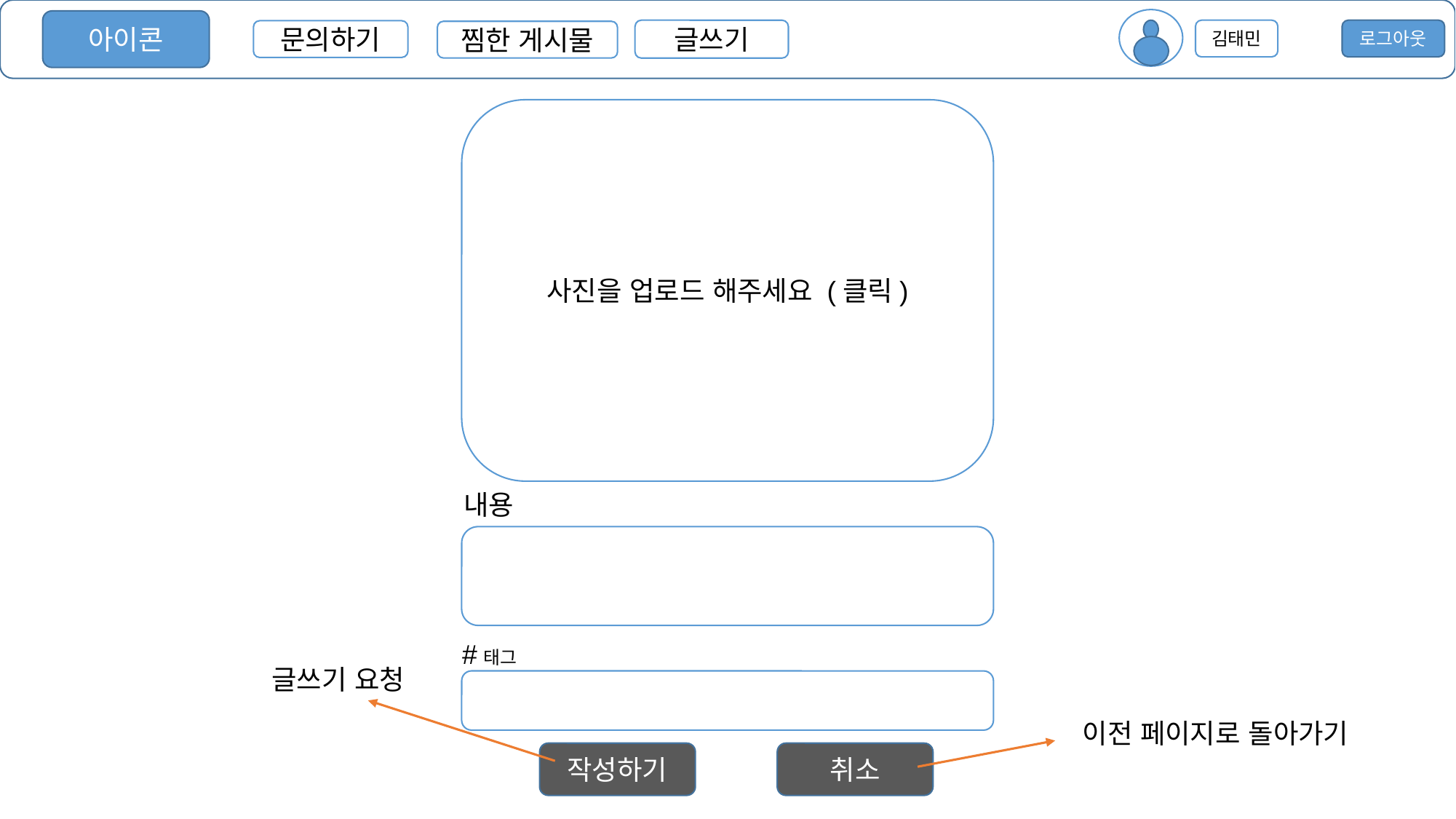

아이콘
글쓰기

로그아웃
김태민
문의하기
찜한 게시물

사진을 업로드 해주세요 (클릭)
내용

#태그
글쓰기 요청

이전 페이지로 돌아가기
취소
작성하기